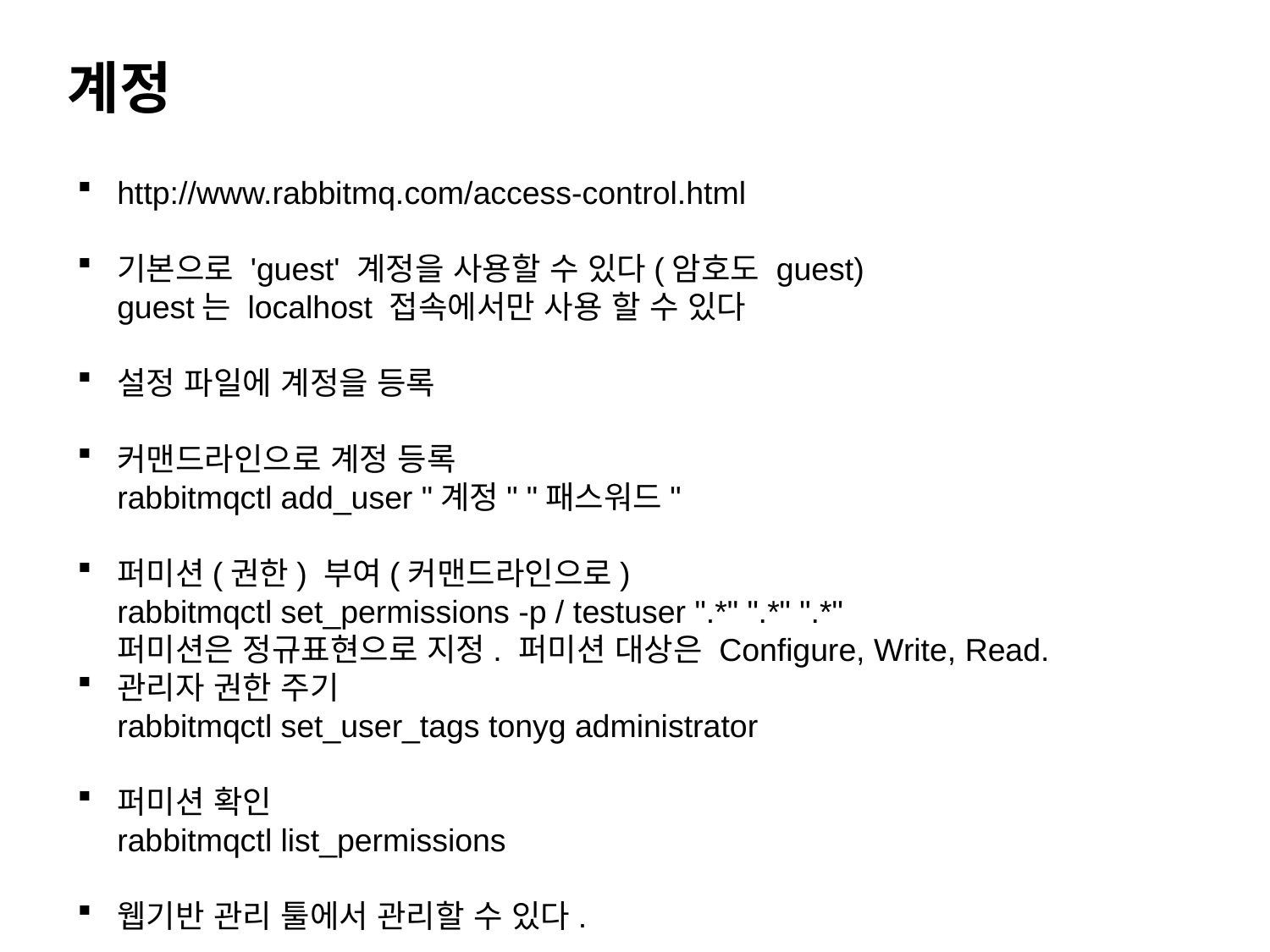

계정
http://www.rabbitmq.com/access-control.html
기본으로 'guest' 계정을 사용할 수 있다(암호도 guest)
guest는 localhost 접속에서만 사용 할 수 있다
설정 파일에 계정을 등록
커맨드라인으로 계정 등록
rabbitmqctl add_user "계정" "패스워드"
퍼미션(권한) 부여(커맨드라인으로)
rabbitmqctl set_permissions -p / testuser ".*" ".*" ".*"
퍼미션은 정규표현으로 지정. 퍼미션 대상은 Configure, Write, Read.
관리자 권한 주기
rabbitmqctl set_user_tags tonyg administrator
퍼미션 확인
rabbitmqctl list_permissions
웹기반 관리 툴에서 관리할 수 있다.